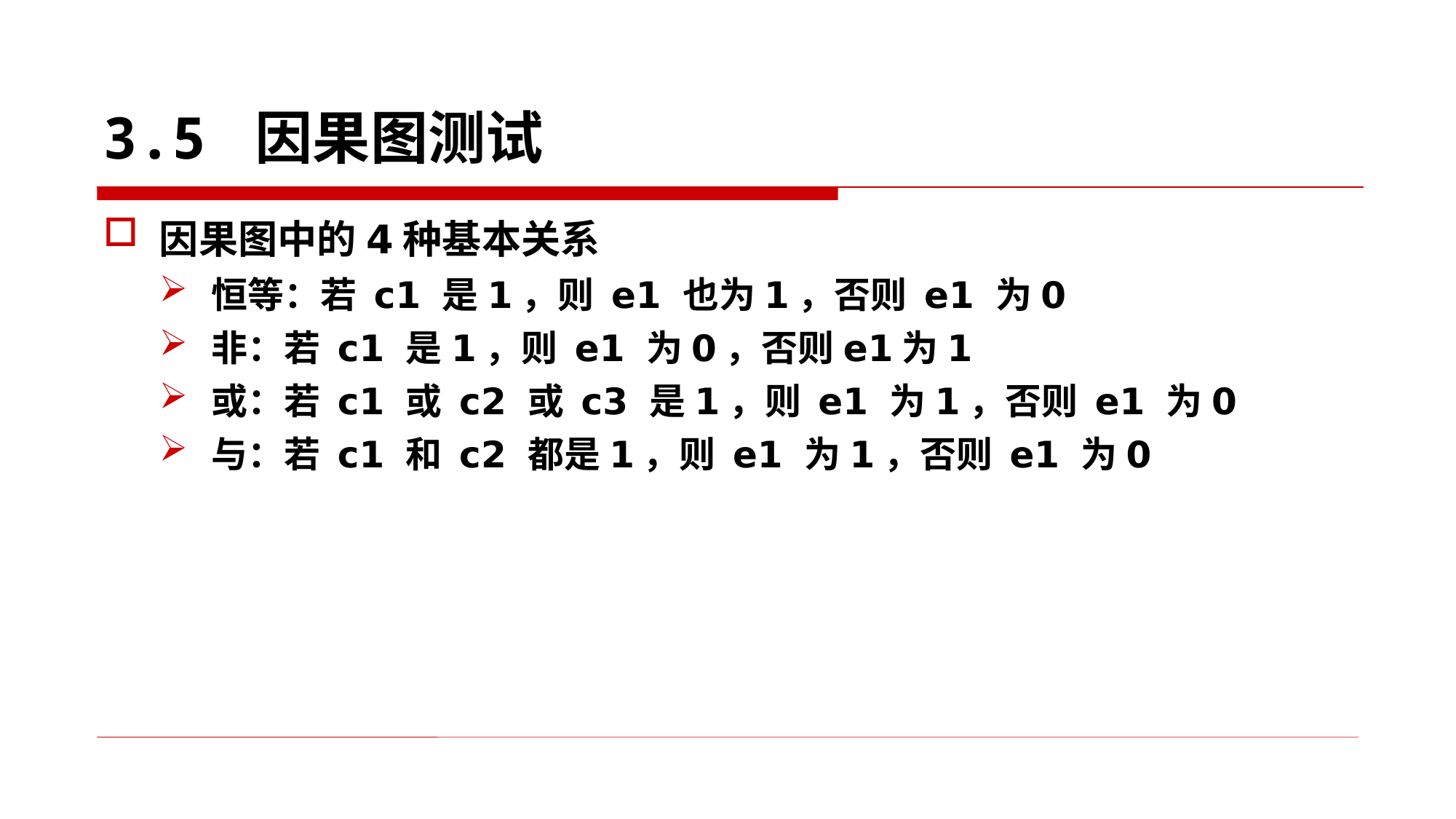

3.5 因果图测试
因果图中的4种基本关系
恒等：若 c1 是1，则 e1 也为1，否则 e1 为0
非：若 c1 是1，则 e1 为0，否则e1为1
或：若 c1 或 c2 或 c3 是1，则 e1 为1，否则 e1 为0
与：若 c1 和 c2 都是1，则 e1 为1，否则 e1 为0